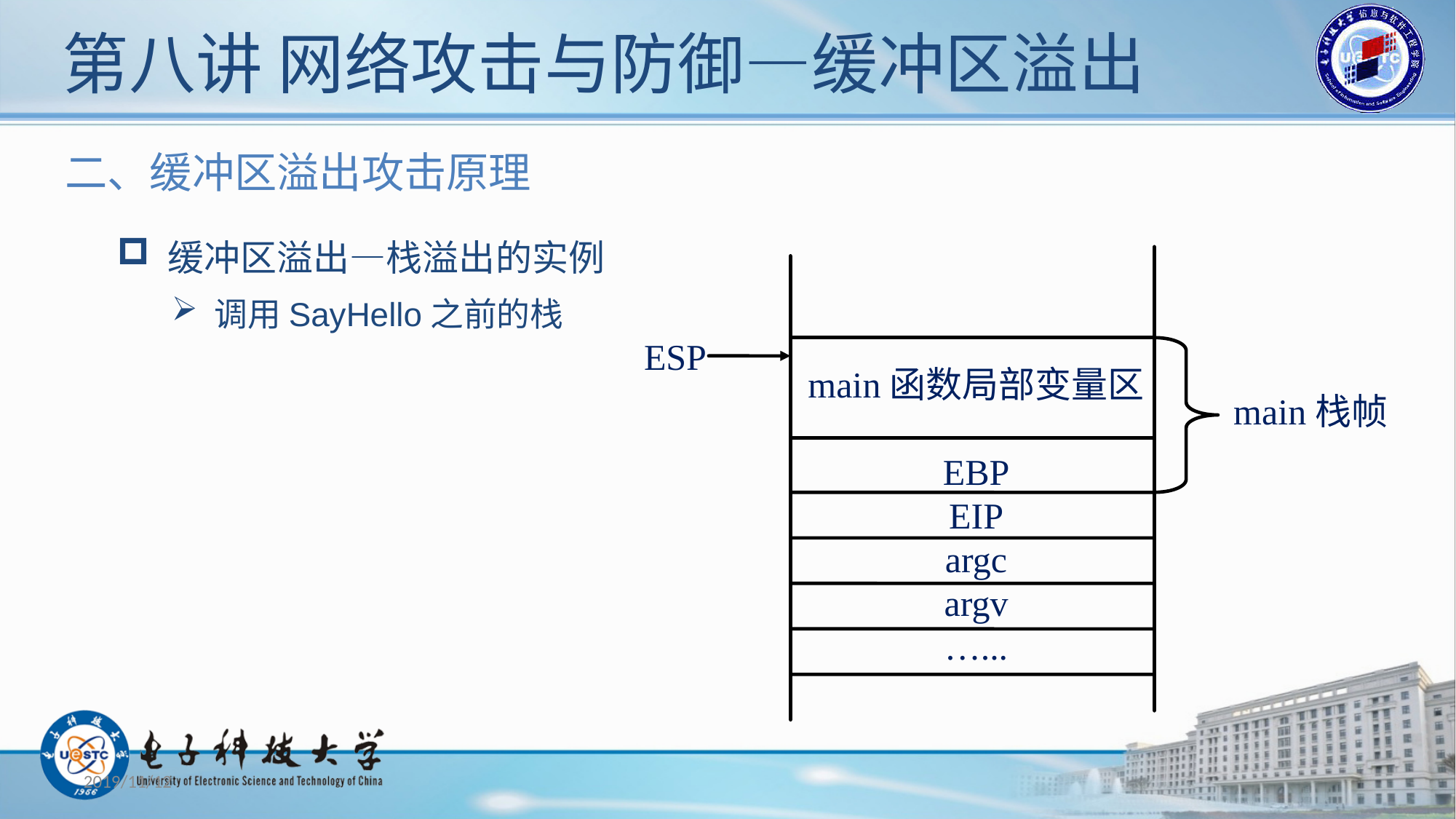

# 第八讲 网络攻击与防御—缓冲区溢出
二、缓冲区溢出攻击原理
 缓冲区溢出—栈溢出的实例
 调用SayHello之前的栈

ESP

main函数局部变量区

EBP
EIP
argc
argv
…...

 main栈帧
2019/11/12